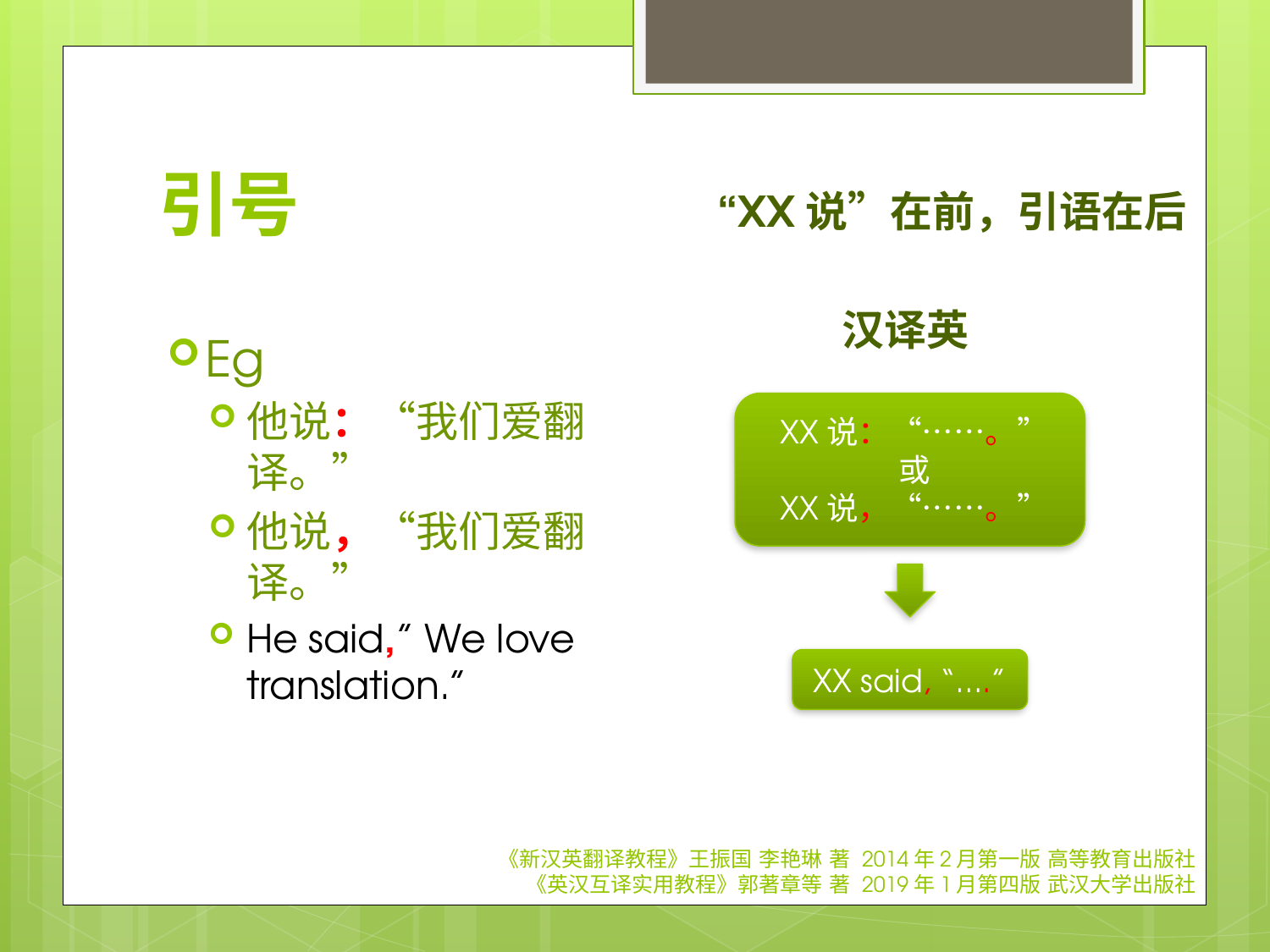

# 引号
“XX说”在前，引语在后
汉译英
XX说：“……。”
或
XX说，“……。”

XX said, “….”
Eg
他说：“我们爱翻译。”
他说，“我们爱翻译。”
He said,” We love translation.”
《新汉英翻译教程》王振国 李艳琳 著 2014年2月第一版 高等教育出版社
《英汉互译实用教程》郭著章等 著 2019年1月第四版 武汉大学出版社